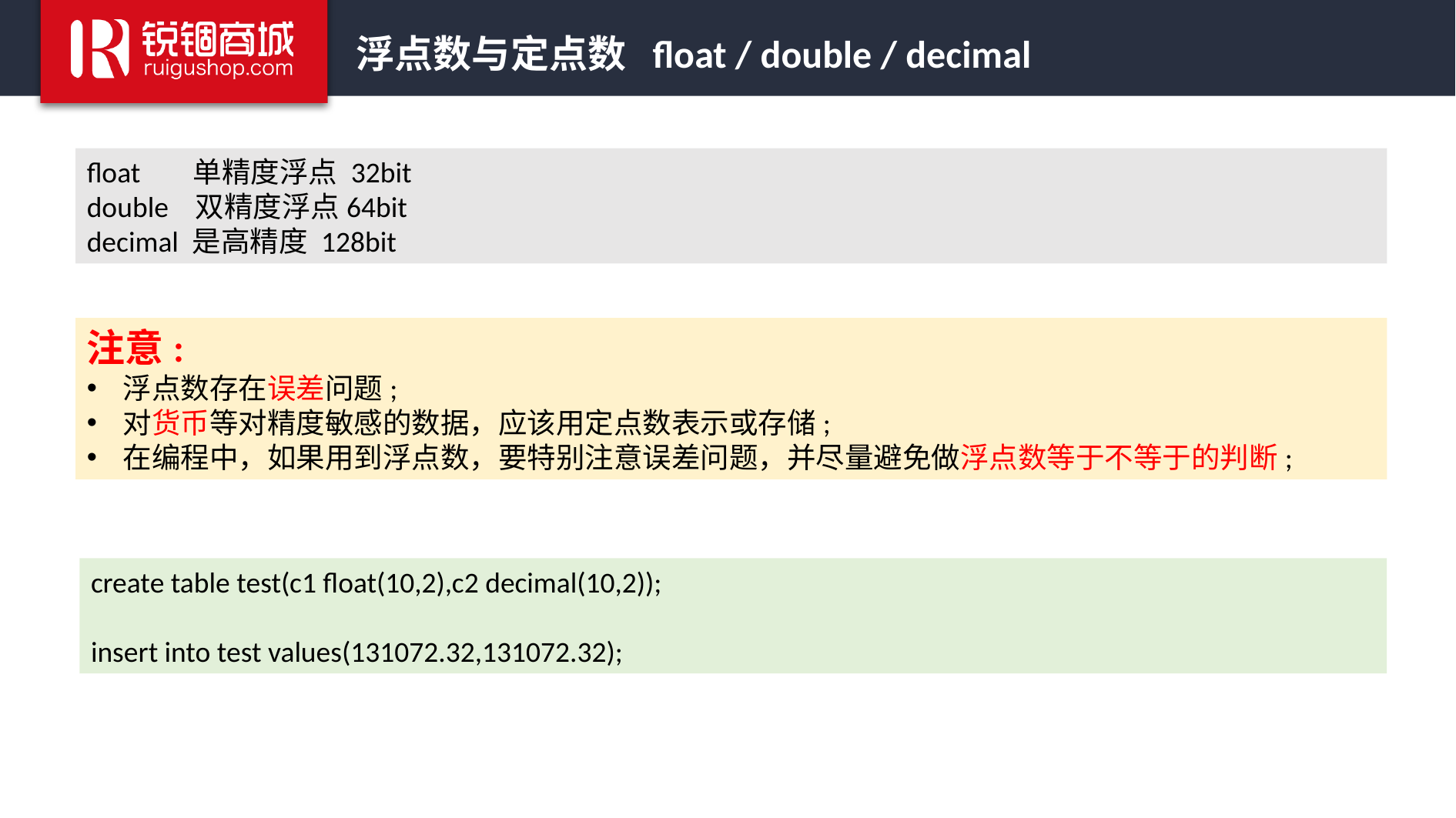

浮点数与定点数  float / double / decimal
float       单精度浮点 32bit
double   双精度浮点64bit
decimal 是高精度 128bit
注意:
浮点数存在误差问题;
对货币等对精度敏感的数据，应该用定点数表示或存储;
在编程中，如果用到浮点数，要特别注意误差问题，并尽量避免做浮点数等于不等于的判断;
create table test(c1 float(10,2),c2 decimal(10,2));

insert into test values(131072.32,131072.32);